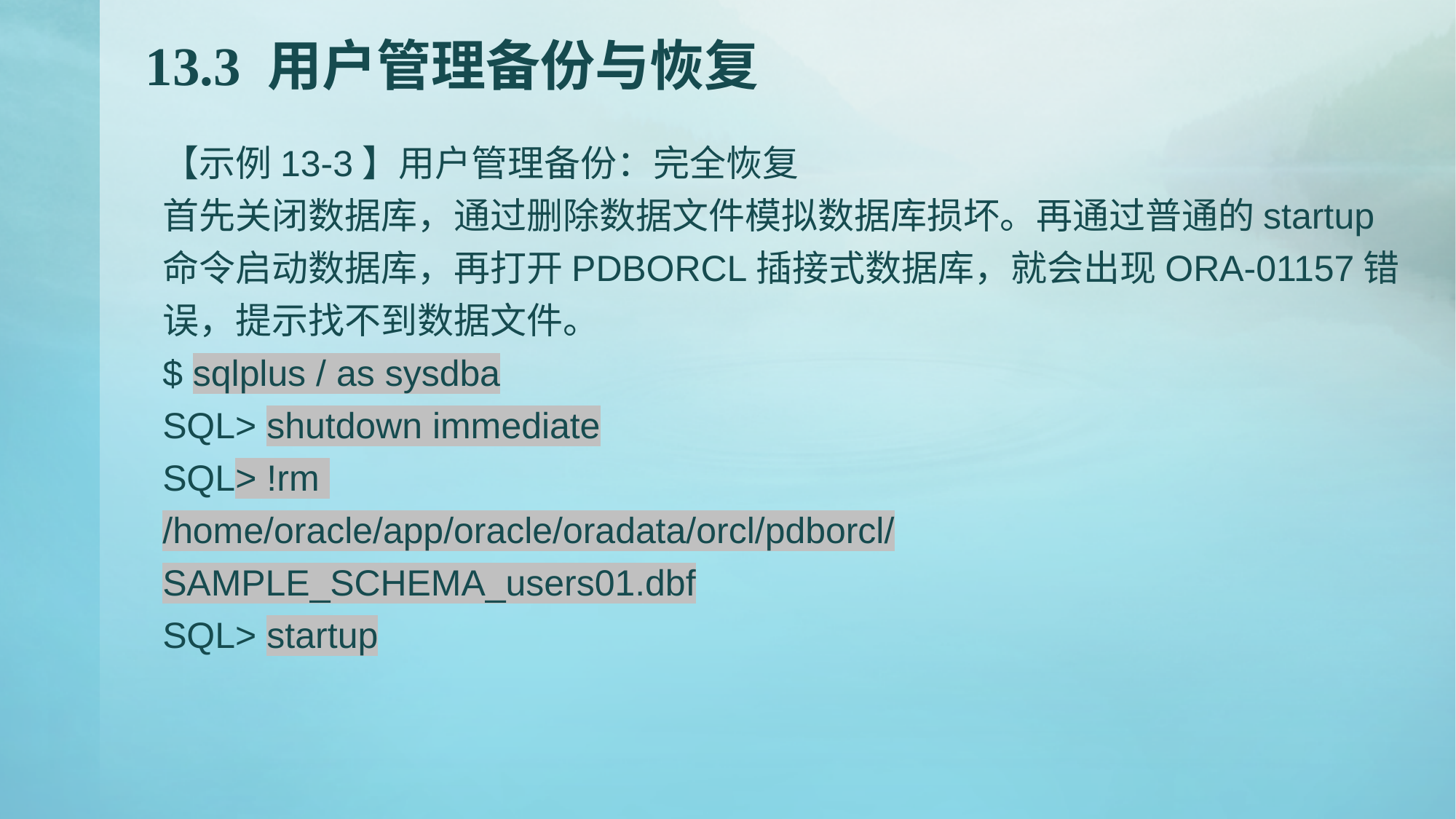

# 13.3 用户管理备份与恢复
【示例13-3】用户管理备份：完全恢复
首先关闭数据库，通过删除数据文件模拟数据库损坏。再通过普通的startup命令启动数据库，再打开PDBORCL插接式数据库，就会出现ORA-01157错误，提示找不到数据文件。
$ sqlplus / as sysdba
SQL> shutdown immediate
SQL> !rm
/home/oracle/app/oracle/oradata/orcl/pdborcl/SAMPLE_SCHEMA_users01.dbf
SQL> startup